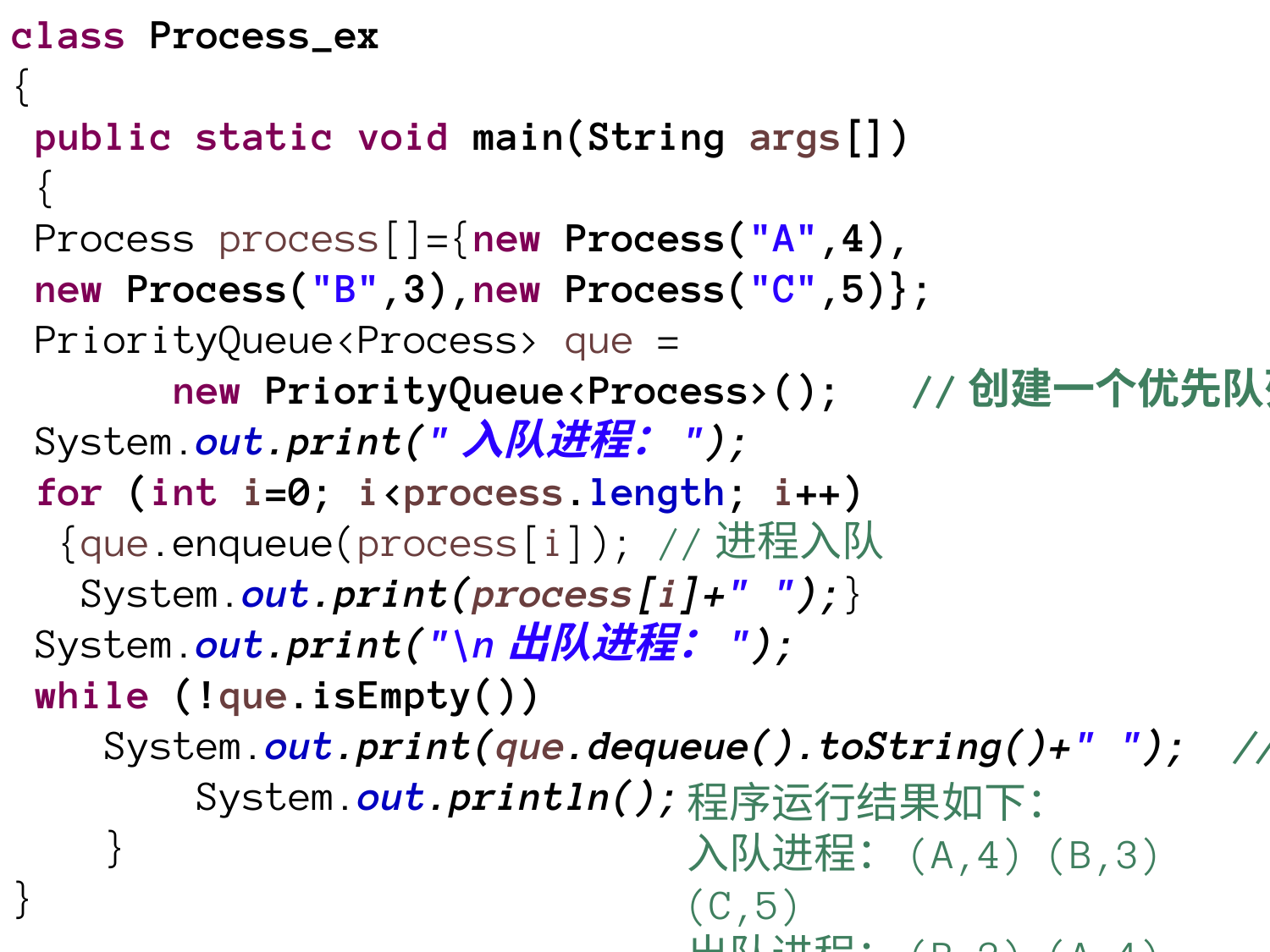

class Process_ex
{
 public static void main(String args[])
 {
 Process process[]={new Process("A",4),
 new Process("B",3),new Process("C",5)};
 PriorityQueue<Process> que =
       new PriorityQueue<Process>();   //创建一个优先队列
 System.out.print("入队进程：");
 for (int i=0; i<process.length; i++)
  {que.enqueue(process[i]); //进程入队
   System.out.print(process[i]+" ");}
 System.out.print("\n出队进程：");
 while (!que.isEmpty())
    System.out.print(que.dequeue().toString()+" ");  //出队
        System.out.println();
    }
}

程序运行结果如下：
入队进程：(A,4) (B,3) (C,5)
出队进程：(B,3) (A,4) (C,5)
*/
91